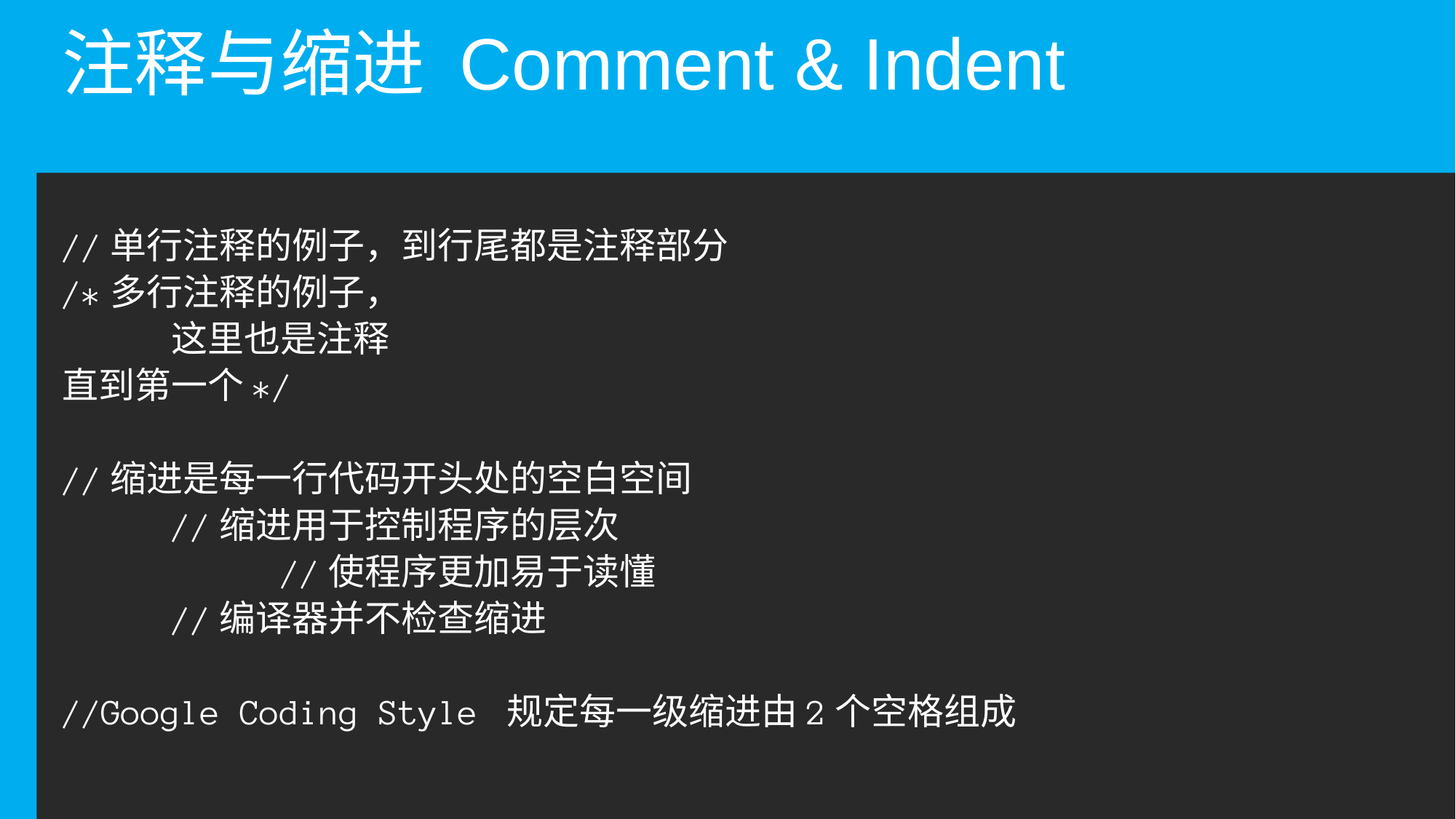

# 注释与缩进 Comment & Indent
//单行注释的例子，到行尾都是注释部分
/*多行注释的例子，
	这里也是注释
直到第一个*/

//缩进是每一行代码开头处的空白空间
	//缩进用于控制程序的层次
		//使程序更加易于读懂
	//编译器并不检查缩进

//Google Coding Style 规定每一级缩进由2个空格组成